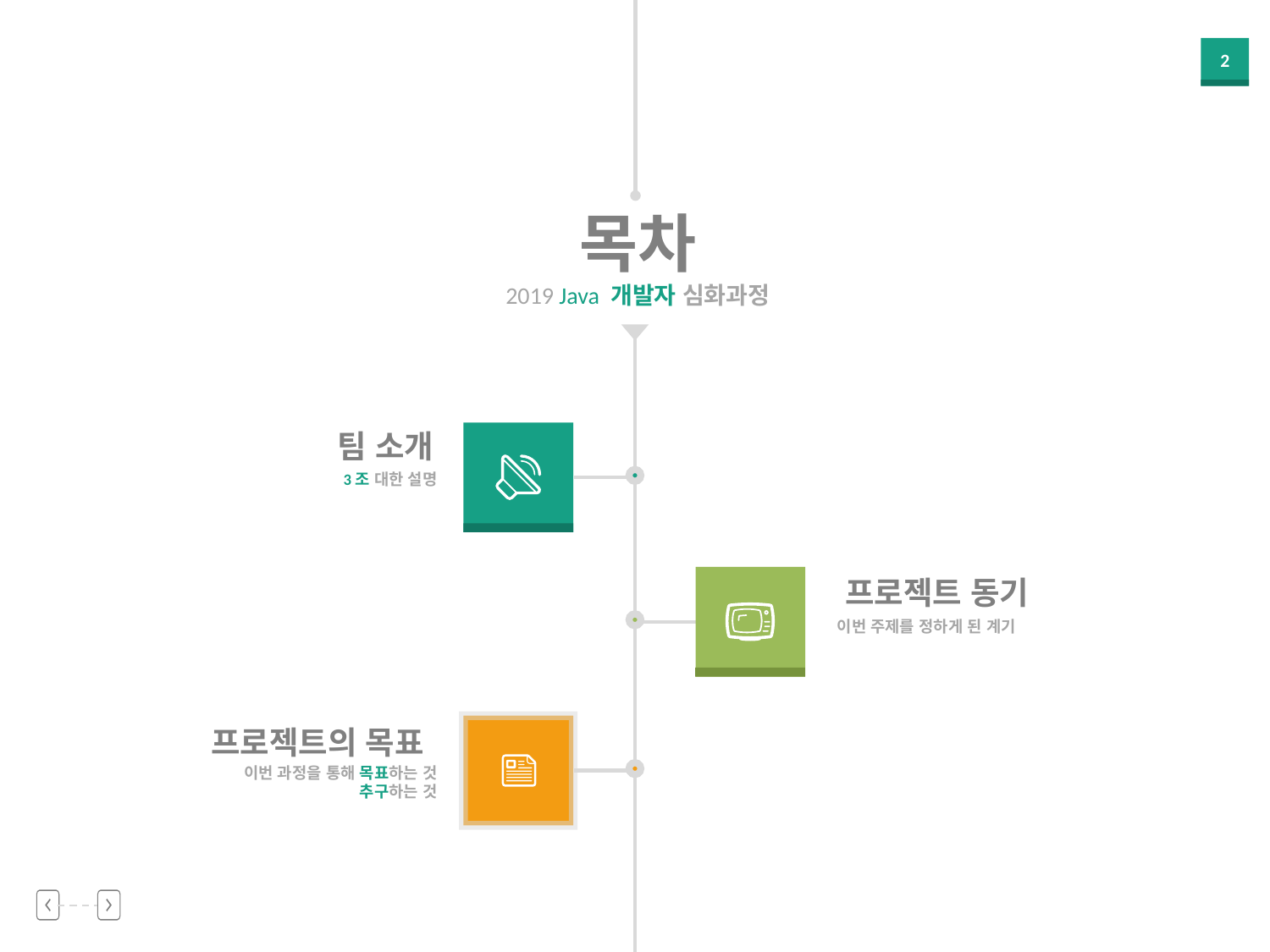

목차
2019 Java 개발자 심화과정

팀 소개

3조 대한 설명

프로젝트 동기

이번 주제를 정하게 된 계기

프로젝트의 목표

이번 과정을 통해 목표하는 것
추구하는 것